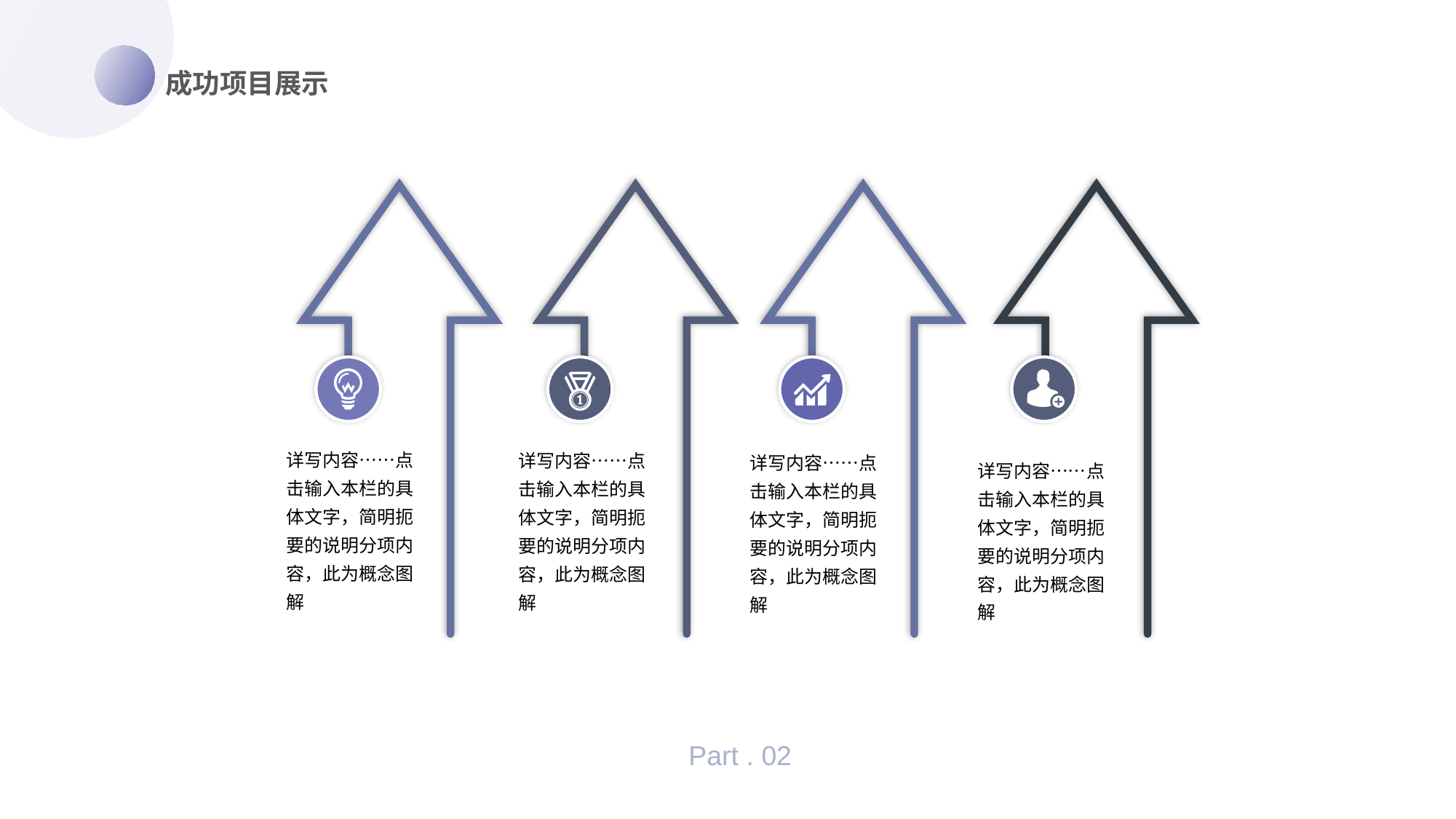

成功项目展示

详写内容……点击输入本栏的具体文字，简明扼要的说明分项内容，此为概念图解
详写内容……点击输入本栏的具体文字，简明扼要的说明分项内容，此为概念图解
详写内容……点击输入本栏的具体文字，简明扼要的说明分项内容，此为概念图解
详写内容……点击输入本栏的具体文字，简明扼要的说明分项内容，此为概念图解
Part . 02